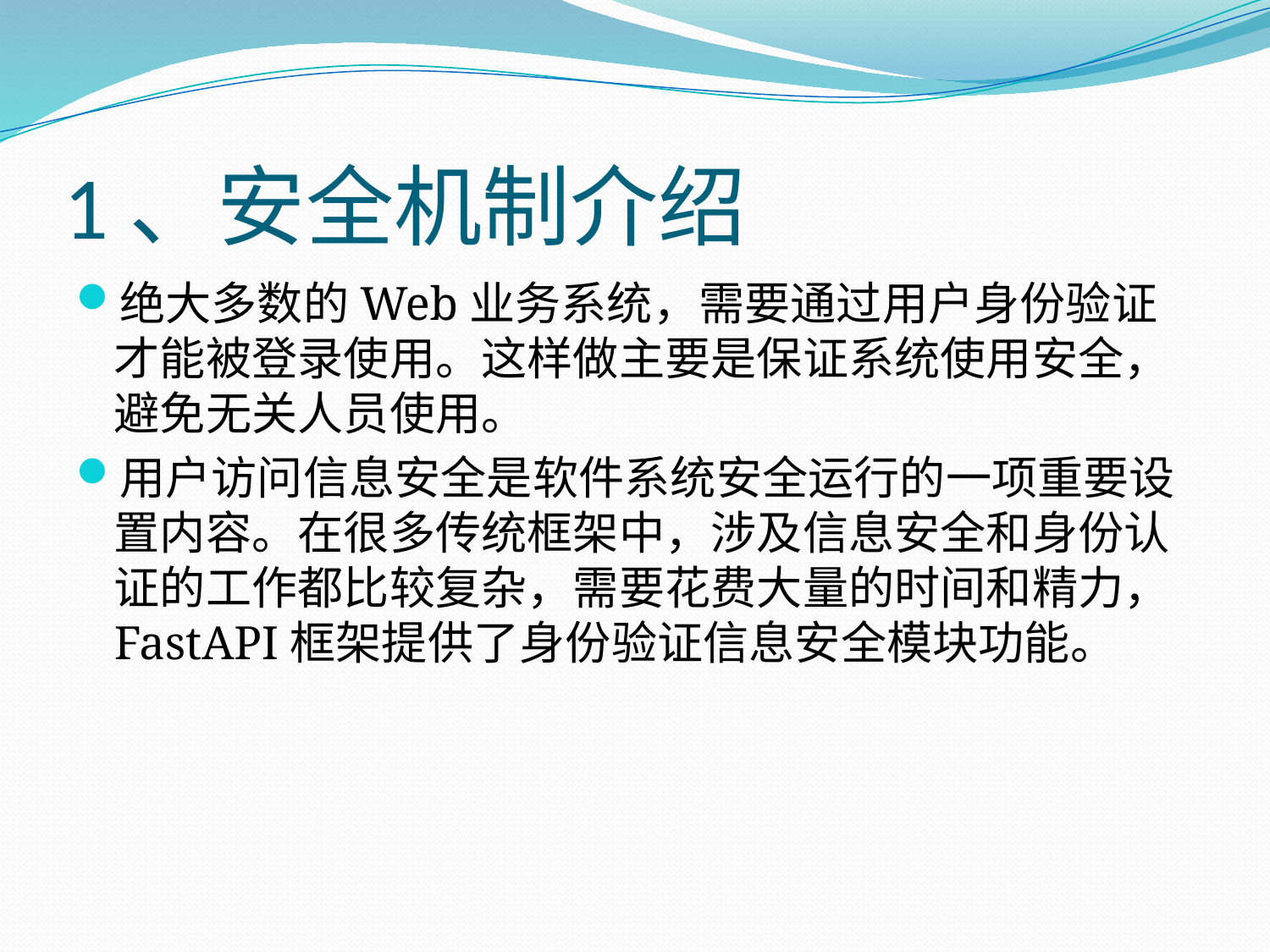

# 1、安全机制介绍
绝大多数的Web业务系统，需要通过用户身份验证才能被登录使用。这样做主要是保证系统使用安全，避免无关人员使用。
用户访问信息安全是软件系统安全运行的一项重要设置内容。在很多传统框架中，涉及信息安全和身份认证的工作都比较复杂，需要花费大量的时间和精力，FastAPI框架提供了身份验证信息安全模块功能。